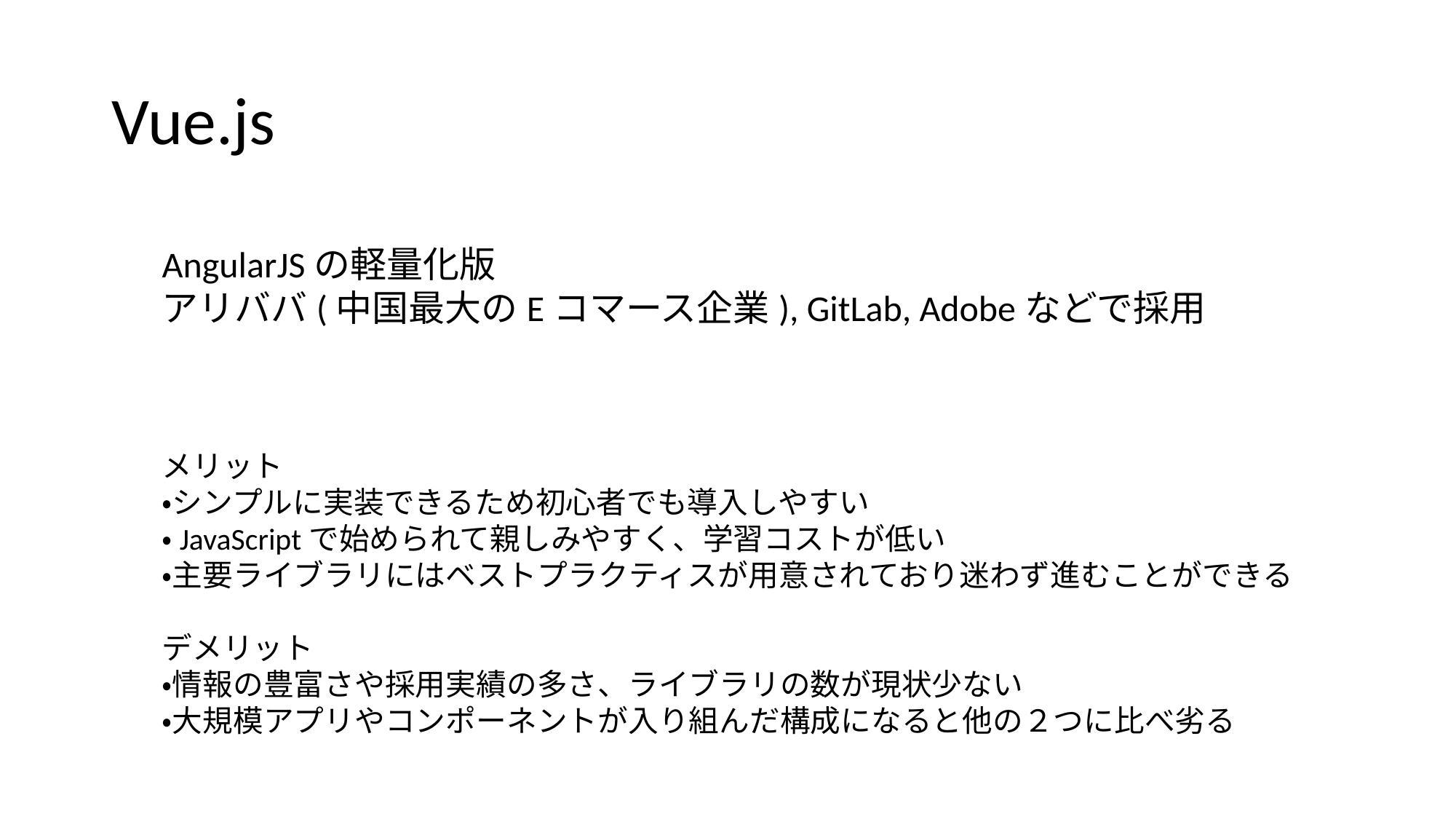

# Vue.js
AngularJSの軽量化版
アリババ(中国最大のEコマース企業), GitLab, Adobeなどで採用
メリット
・シンプルに実装できるため初心者でも導入しやすい
・JavaScriptで始められて親しみやすく、学習コストが低い
・主要ライブラリにはベストプラクティスが用意されており迷わず進むことができる

デメリット
・情報の豊富さや採用実績の多さ、ライブラリの数が現状少ない
・大規模アプリやコンポーネントが入り組んだ構成になると他の２つに比べ劣る